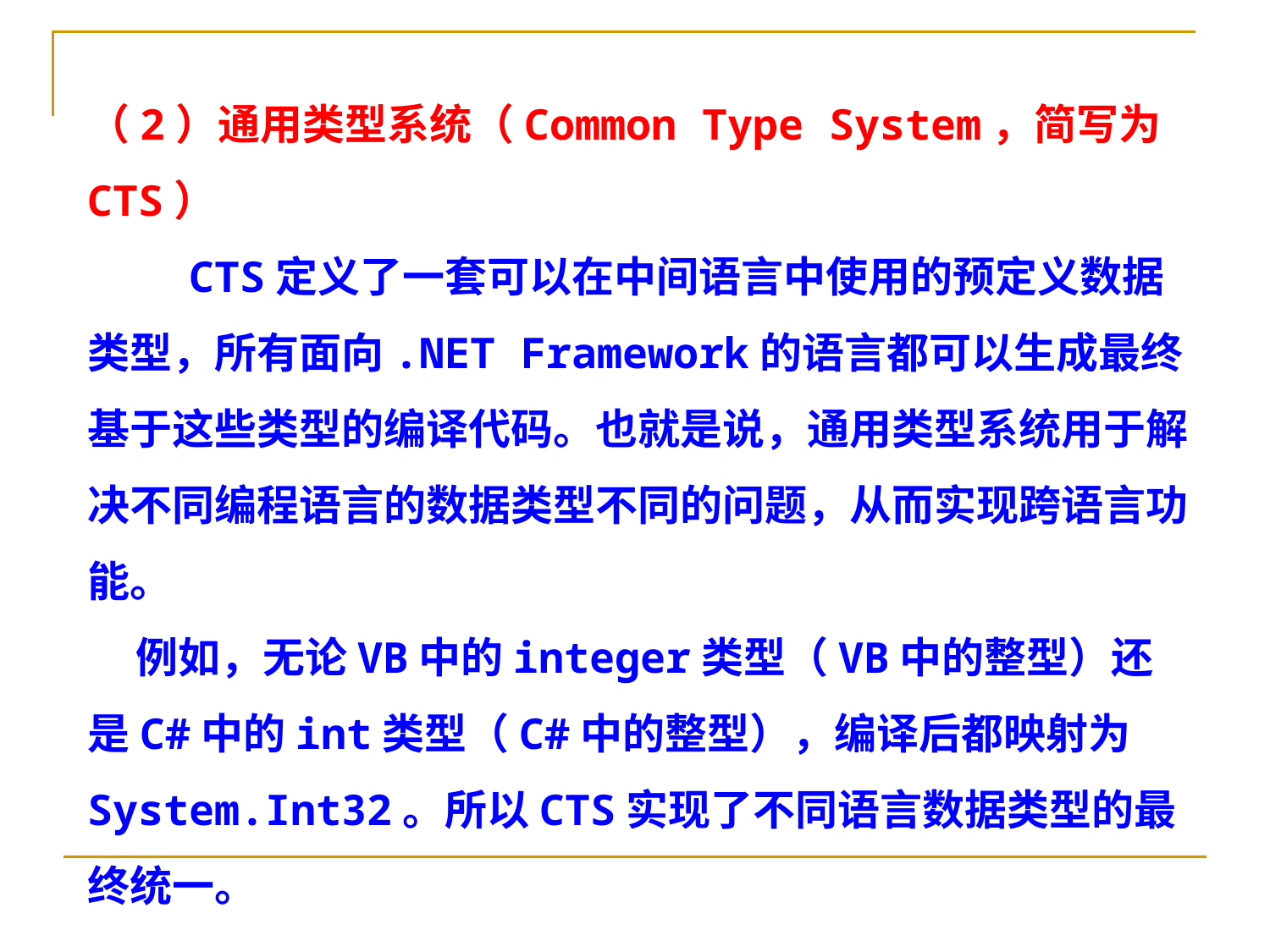

（2）通用类型系统（Common Type System，简写为CTS）
    CTS定义了一套可以在中间语言中使用的预定义数据类型，所有面向.NET Framework的语言都可以生成最终基于这些类型的编译代码。也就是说，通用类型系统用于解决不同编程语言的数据类型不同的问题，从而实现跨语言功能。
    例如，无论VB中的integer类型（VB中的整型）还是C#中的int类型（C#中的整型），编译后都映射为System.Int32。所以CTS实现了不同语言数据类型的最终统一。